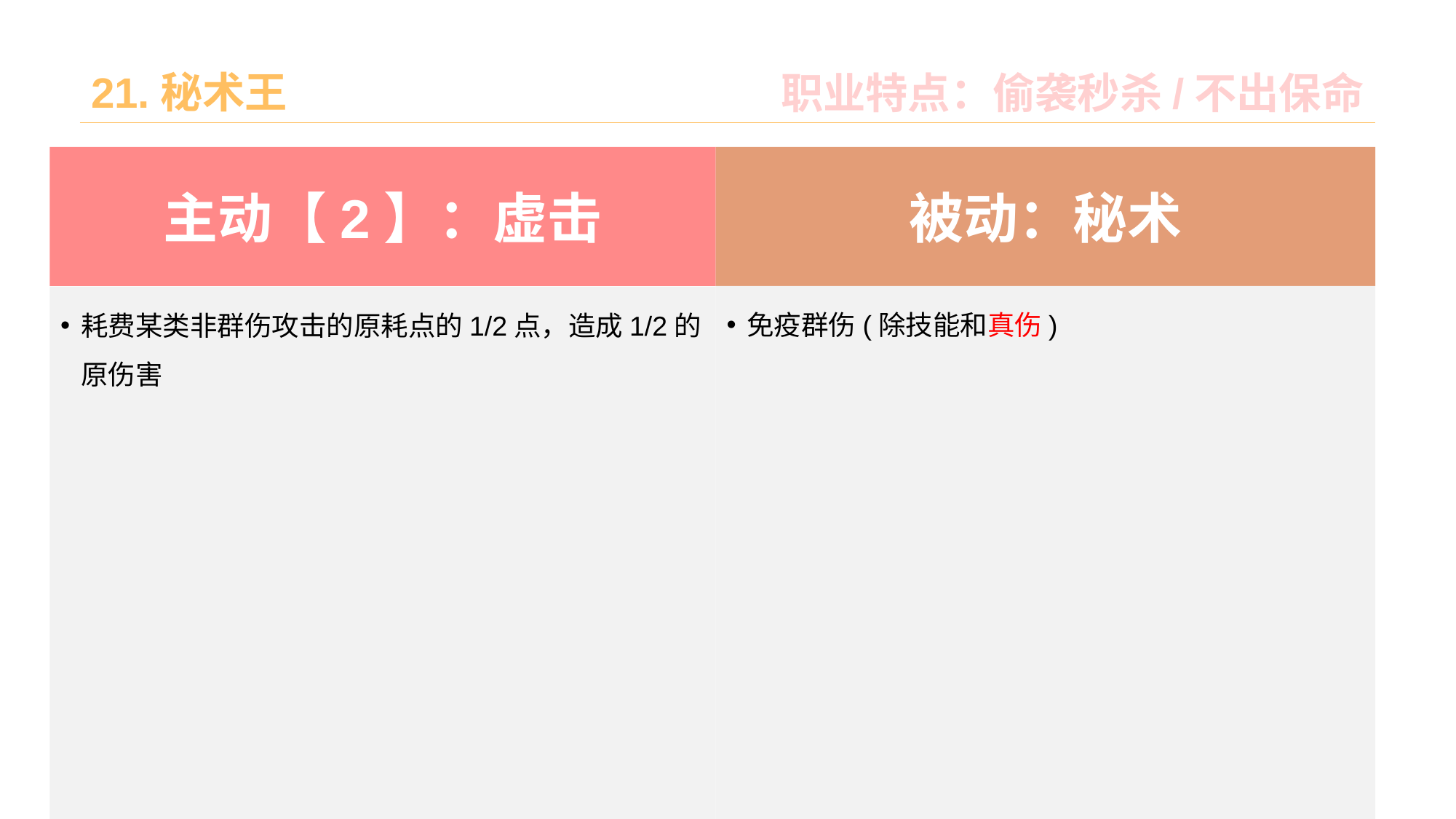

# 21.秘术王
职业特点：偷袭秒杀/不出保命
被动：秘术
主动【2】：虚击
免疫群伤(除技能和真伤)
耗费某类非群伤攻击的原耗点的1/2点，造成1/2的原伤害